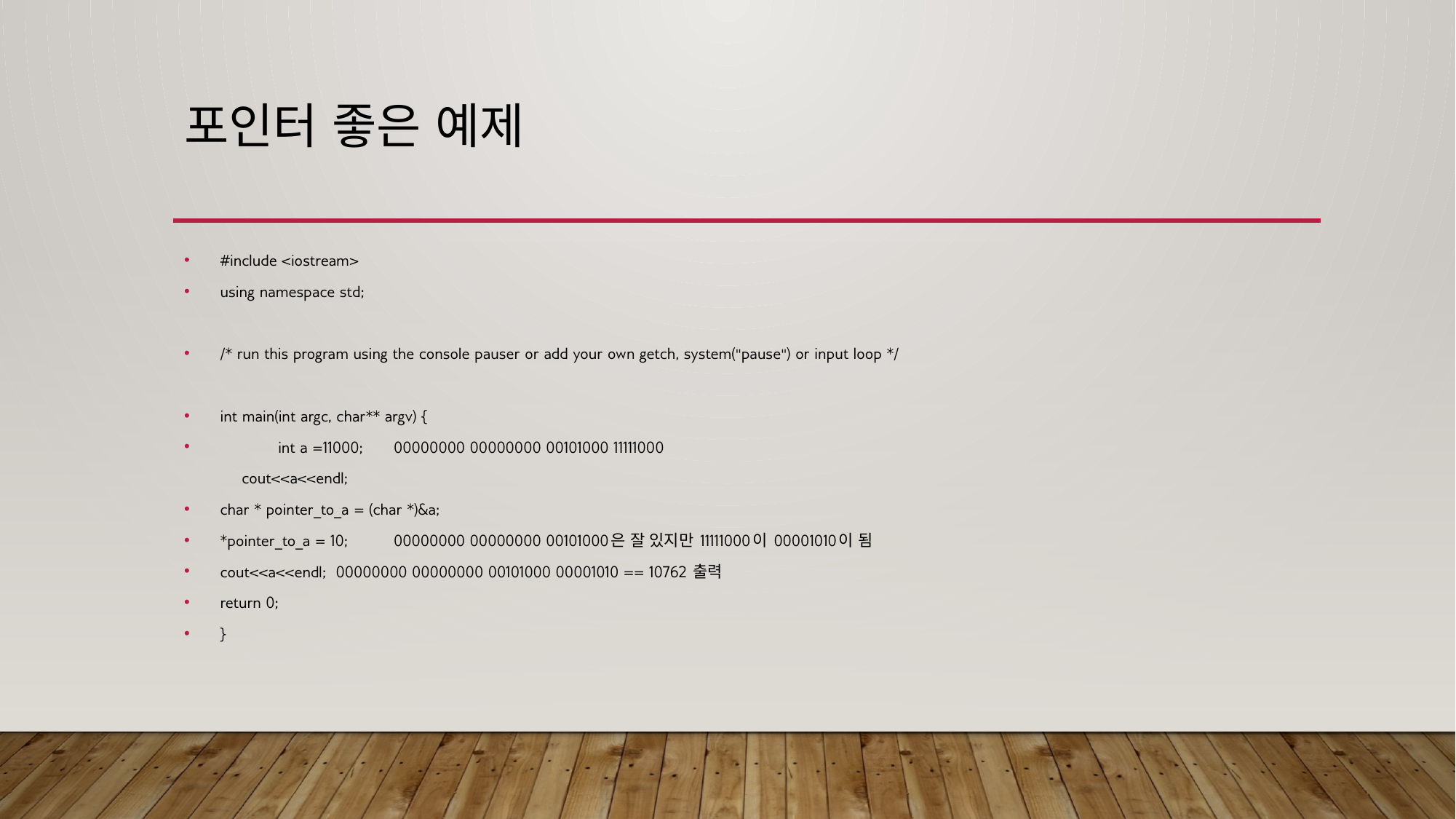

# 포인터 좋은 예제
#include <iostream>
using namespace std;

/* run this program using the console pauser or add your own getch, system("pause") or input loop */

int main(int argc, char** argv) {
	int a =11000;		00000000 00000000 00101000 11111000
	cout<<a<<endl;
	char * pointer_to_a = (char *)&a;
	*pointer_to_a = 10;	00000000 00000000 00101000은 잘 있지만 11111000이 00001010이 됨
	cout<<a<<endl;	00000000 00000000 00101000 00001010 == 10762 출력
	return 0;
}